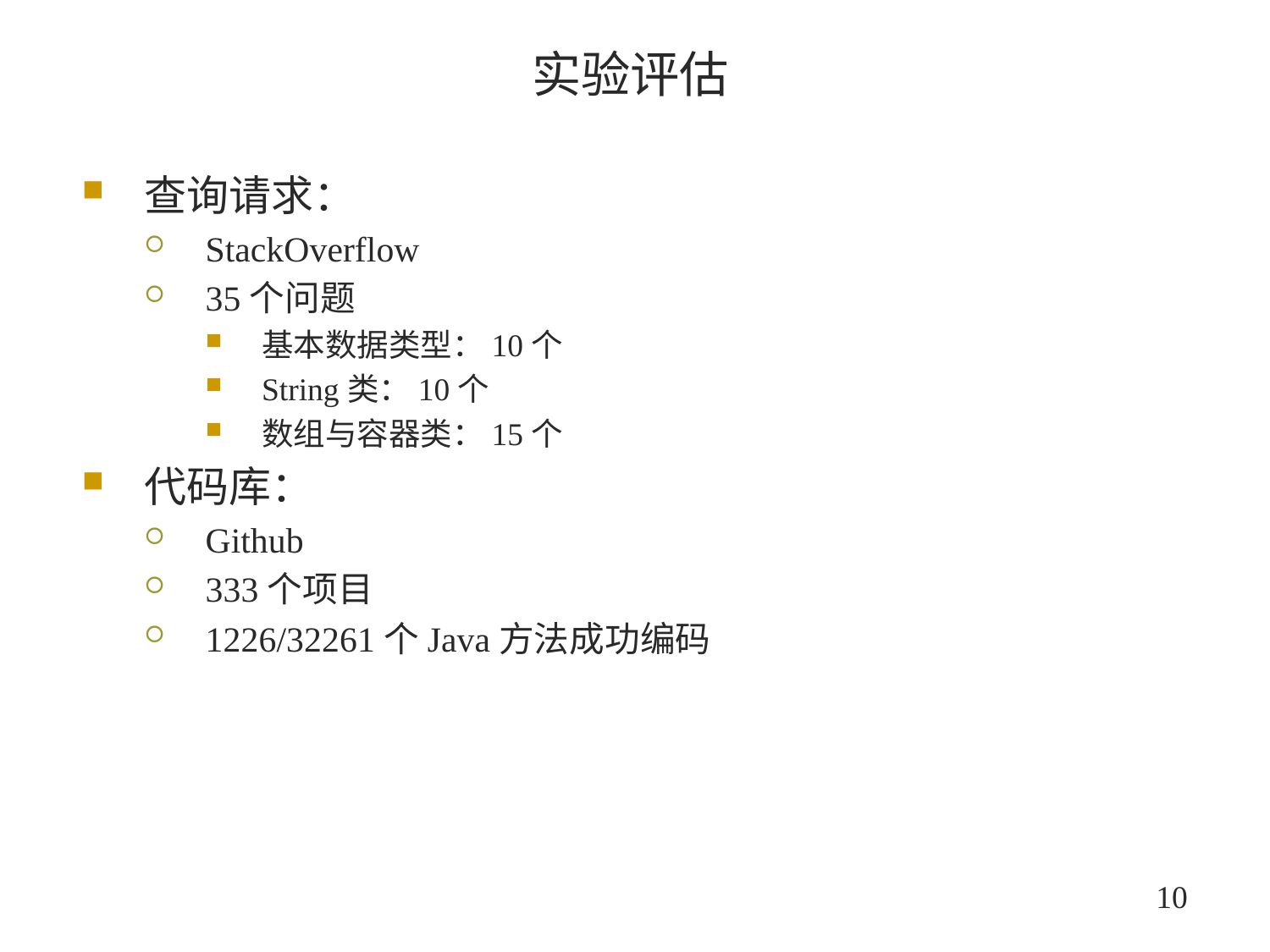

# 实验评估
查询请求：
StackOverflow
35个问题
基本数据类型：10个
String类：10个
数组与容器类：15个
代码库：
Github
333个项目
1226/32261个Java方法成功编码

10